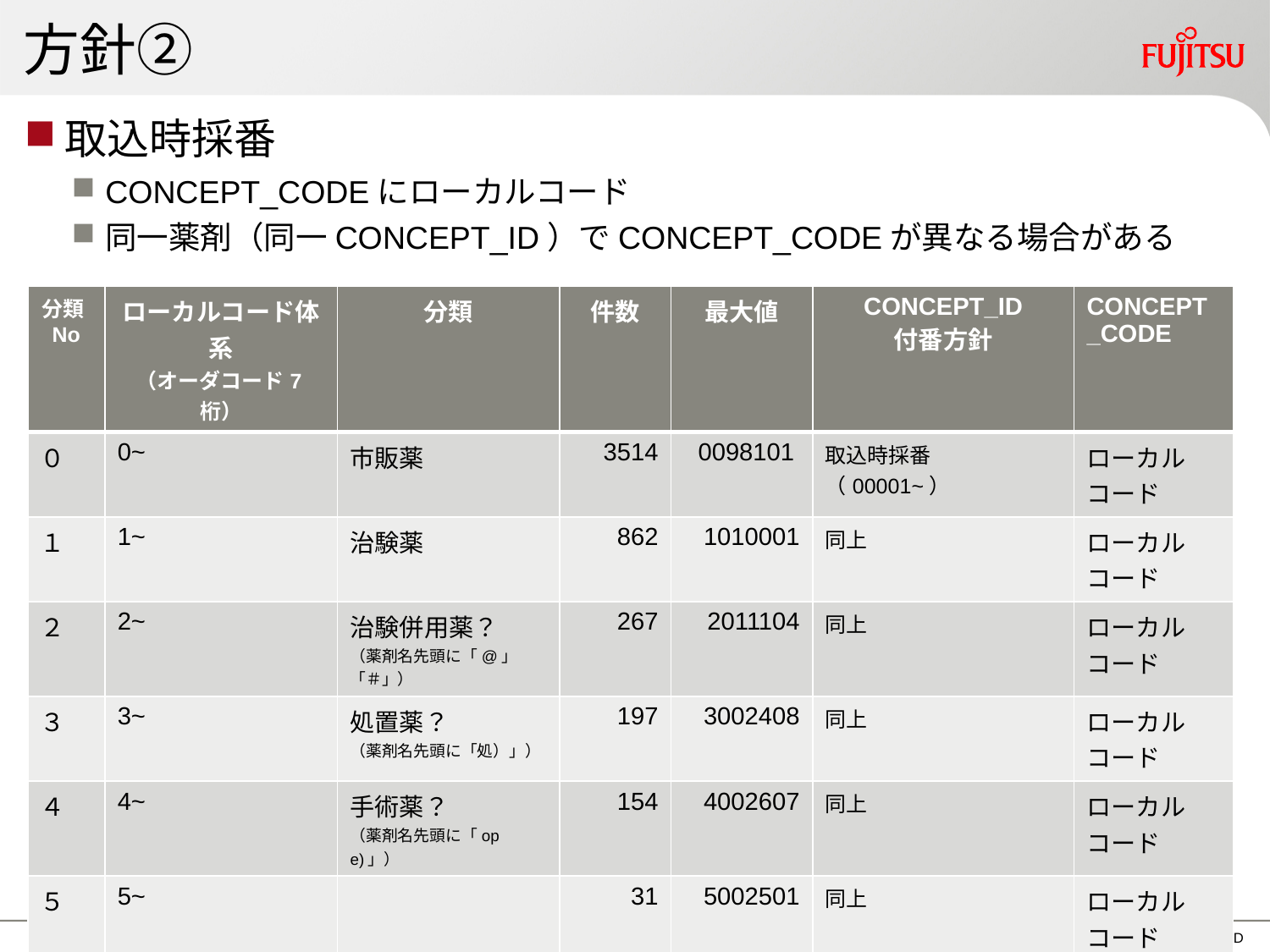

# 方針②
取込時採番
CONCEPT_CODEにローカルコード
同一薬剤（同一CONCEPT_ID）でCONCEPT_CODEが異なる場合がある
| 分類No | ローカルコード体系 （オーダコード7桁） | 分類 | 件数 | 最大値 | CONCEPT\_ID 付番方針 | CONCEPT\_CODE |
| --- | --- | --- | --- | --- | --- | --- |
| ０ | 0~ | 市販薬 | 3514 | 0098101 | 取込時採番 （00001~） | ローカルコード |
| １ | 1~ | 治験薬 | 862 | 1010001 | 同上 | ローカルコード |
| ２ | 2~ | 治験併用薬？ （薬剤名先頭に「@」「＃」） | 267 | 2011104 | 同上 | ローカルコード |
| ３ | 3~ | 処置薬？ （薬剤名先頭に「処）」） | 197 | 3002408 | 同上 | ローカルコード |
| ４ | 4~ | 手術薬？ （薬剤名先頭に「ope)」） | 154 | 4002607 | 同上 | ローカルコード |
| ５ | 5~ |  | 31 | 5002501 | 同上 | ローカルコード |
| ６ | F~ |  | 1 |  | 同上 | ローカルコード |
| ７ | S~ | 削除 | 7 |  | 同上 | ローカルコード |
6
Copyright 2021 FUJITSU LIMITED